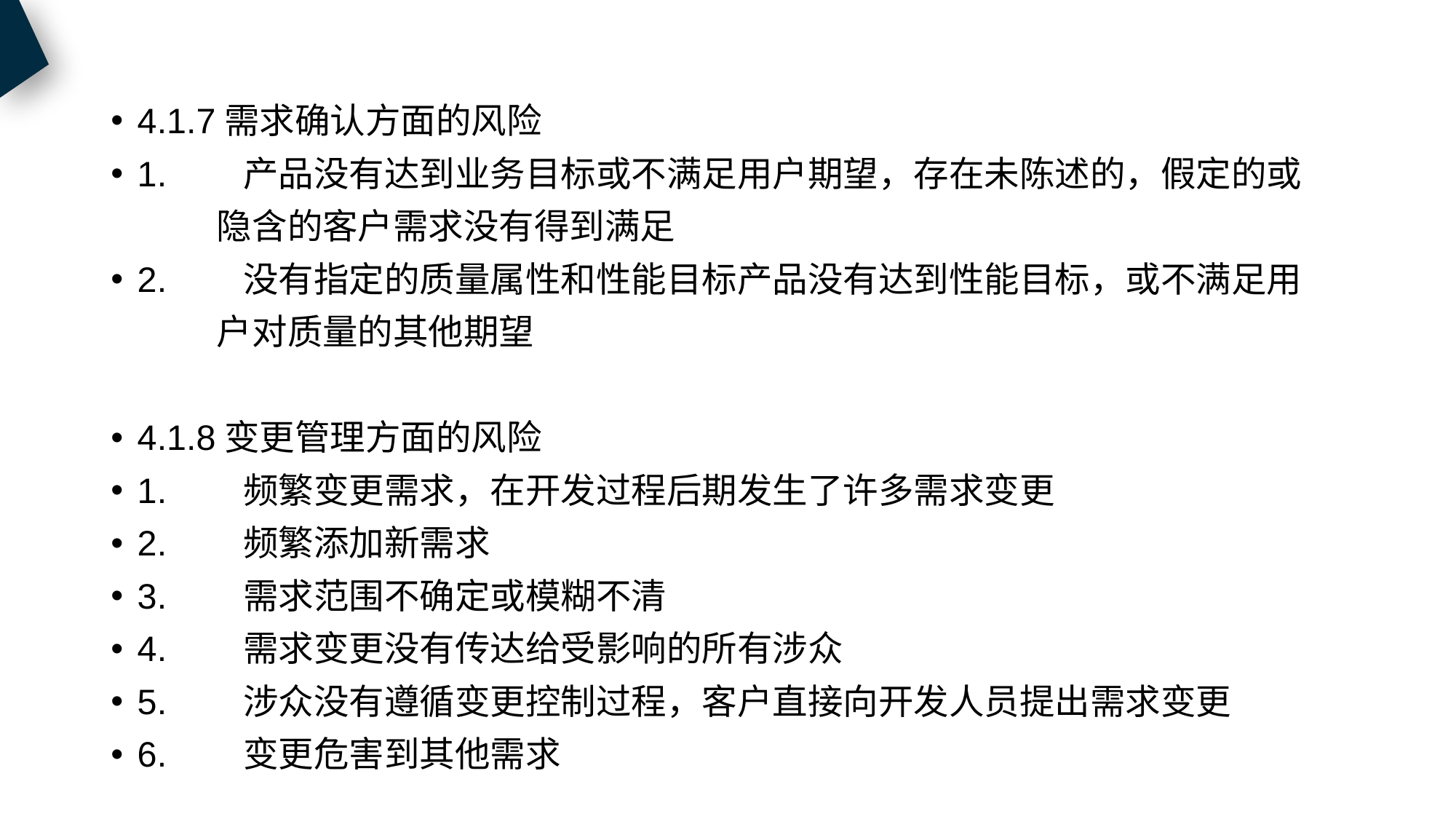

4.1.7需求确认方面的风险
1.	产品没有达到业务目标或不满足用户期望，存在未陈述的，假定的或
	隐含的客户需求没有得到满足
2.	没有指定的质量属性和性能目标产品没有达到性能目标，或不满足用
	户对质量的其他期望

4.1.8变更管理方面的风险
1.	频繁变更需求，在开发过程后期发生了许多需求变更
2.	频繁添加新需求
3.	需求范围不确定或模糊不清
4.	需求变更没有传达给受影响的所有涉众
5.	涉众没有遵循变更控制过程，客户直接向开发人员提出需求变更
6.	变更危害到其他需求